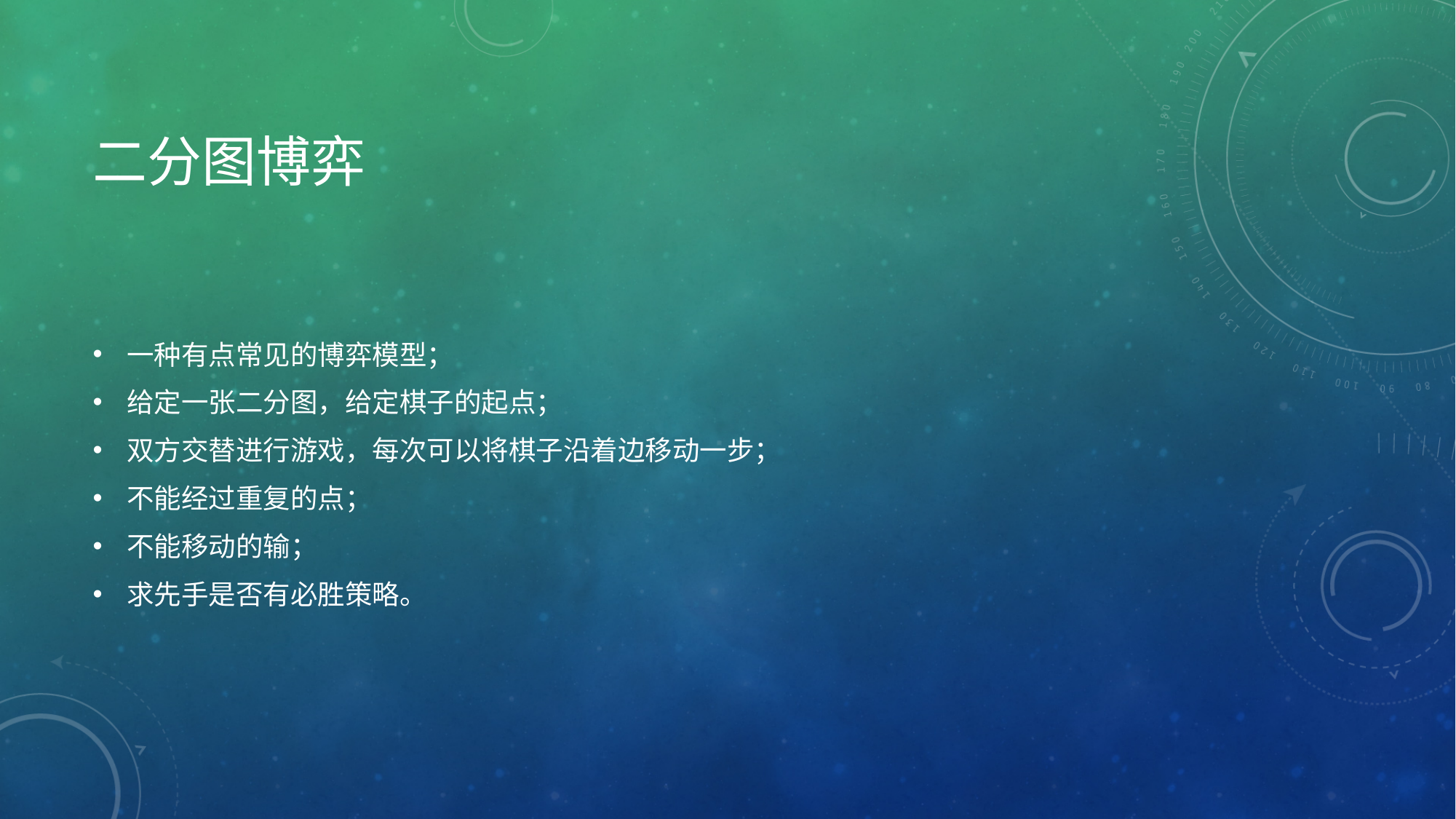

# 二分图博弈
一种有点常见的博弈模型；
给定一张二分图，给定棋子的起点；
双方交替进行游戏，每次可以将棋子沿着边移动一步；
不能经过重复的点；
不能移动的输；
求先手是否有必胜策略。